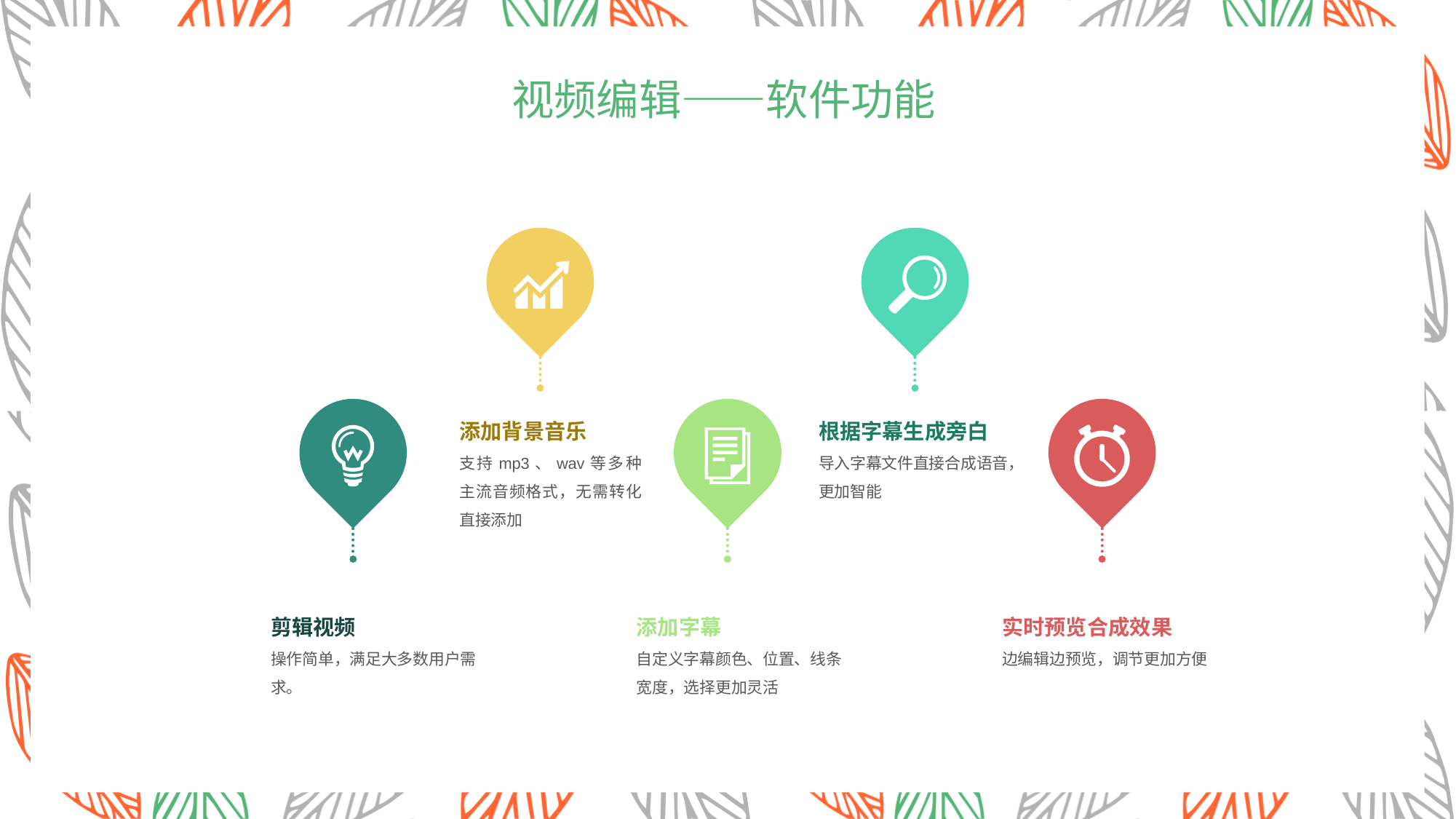

视频编辑——软件功能

添加背景音乐
支持mp3、wav等多种主流音频格式，无需转化直接添加
根据字幕生成旁白
导入字幕文件直接合成语音，更加智能
剪辑视频
操作简单，满足大多数用户需求。
添加字幕
自定义字幕颜色、位置、线条宽度，选择更加灵活
实时预览合成效果
边编辑边预览，调节更加方便